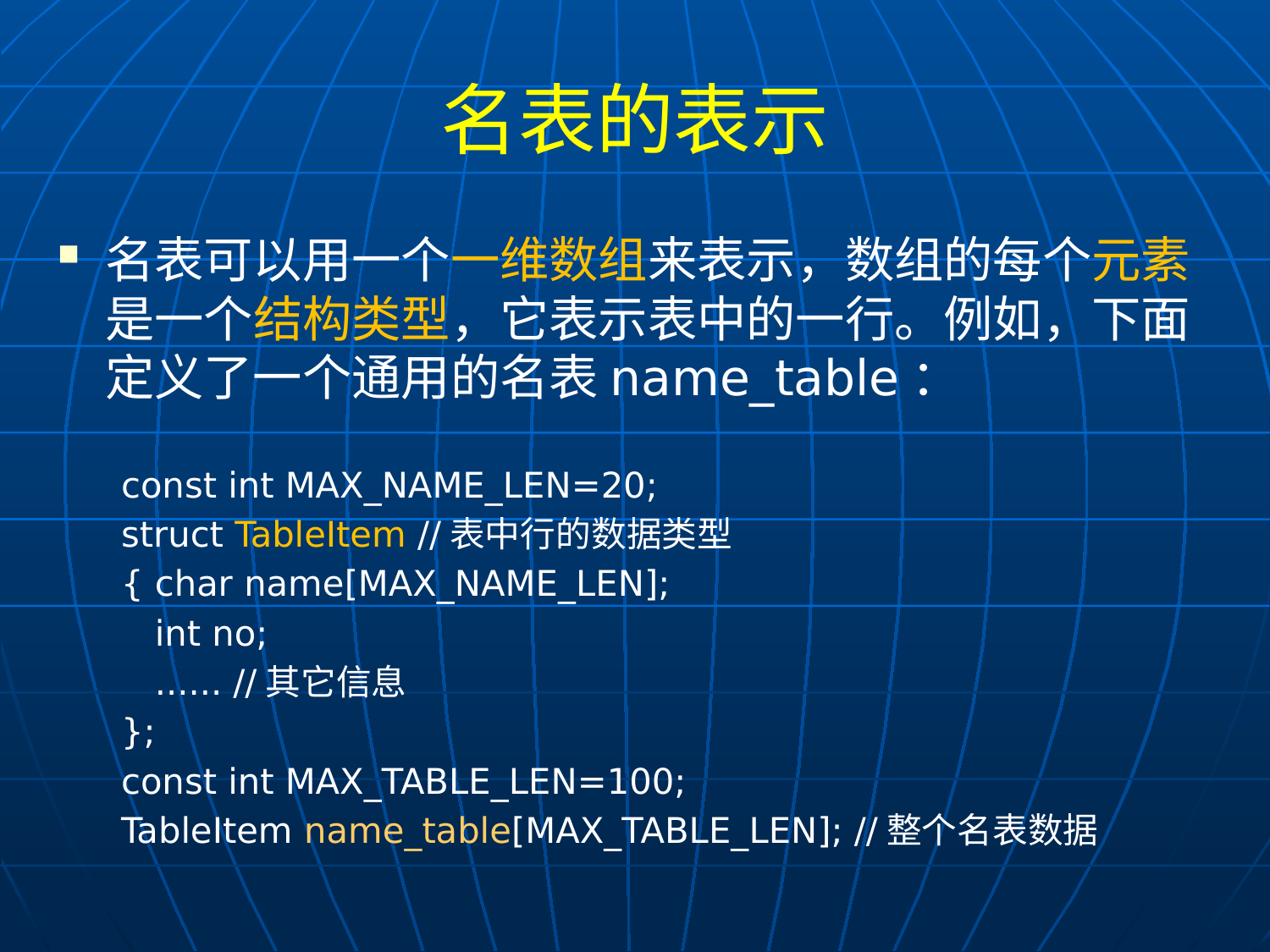

# 名表的表示
名表可以用一个一维数组来表示，数组的每个元素是一个结构类型，它表示表中的一行。例如，下面定义了一个通用的名表name_table：

const int MAX_NAME_LEN=20;
struct TableItem //表中行的数据类型
{ char name[MAX_NAME_LEN];
   int no;
   ...... //其它信息
};
const int MAX_TABLE_LEN=100;
TableItem name_table[MAX_TABLE_LEN]; //整个名表数据